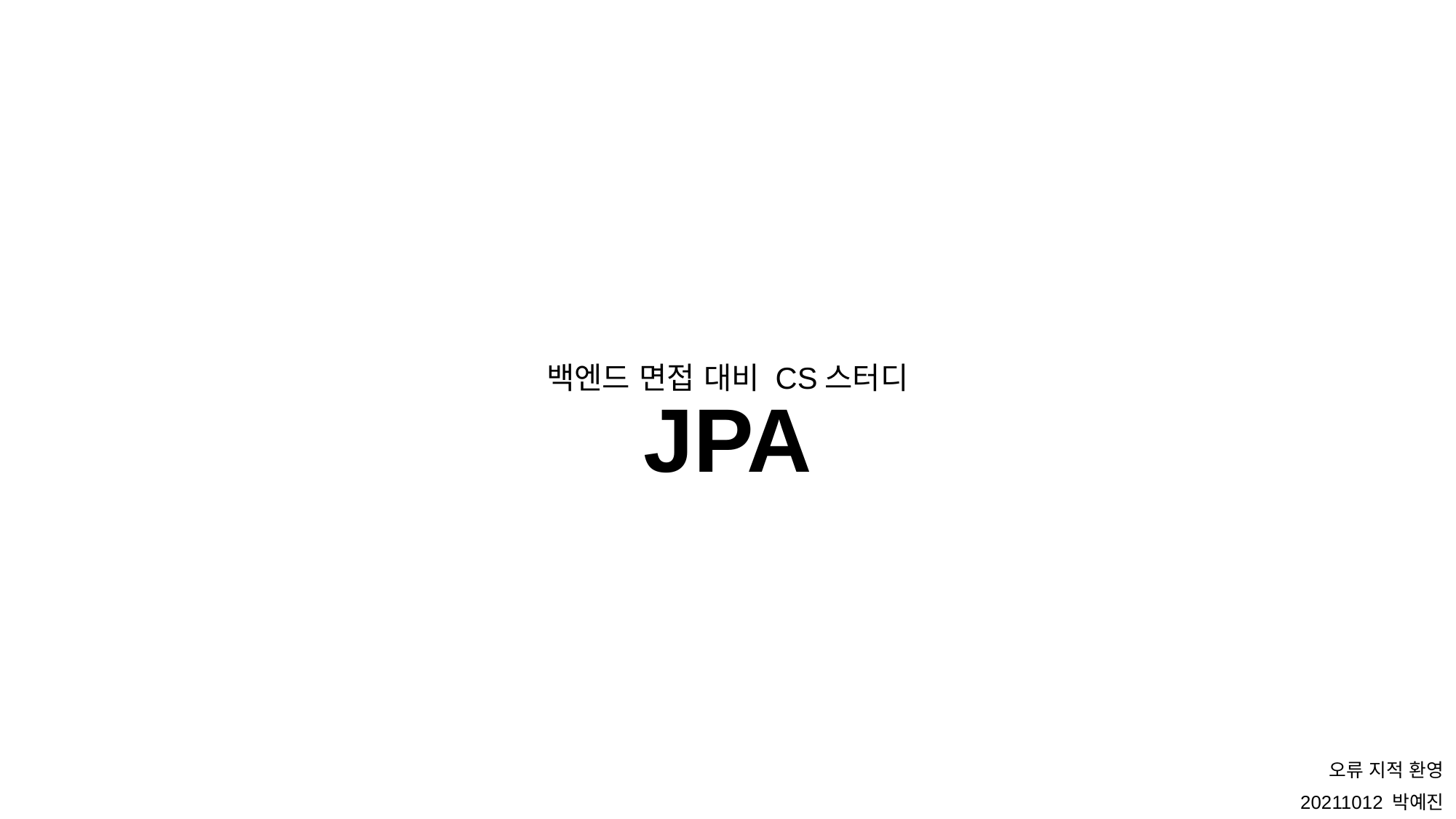

백엔드 면접 대비 CS스터디
JPA
오류 지적 환영
20211012 박예진